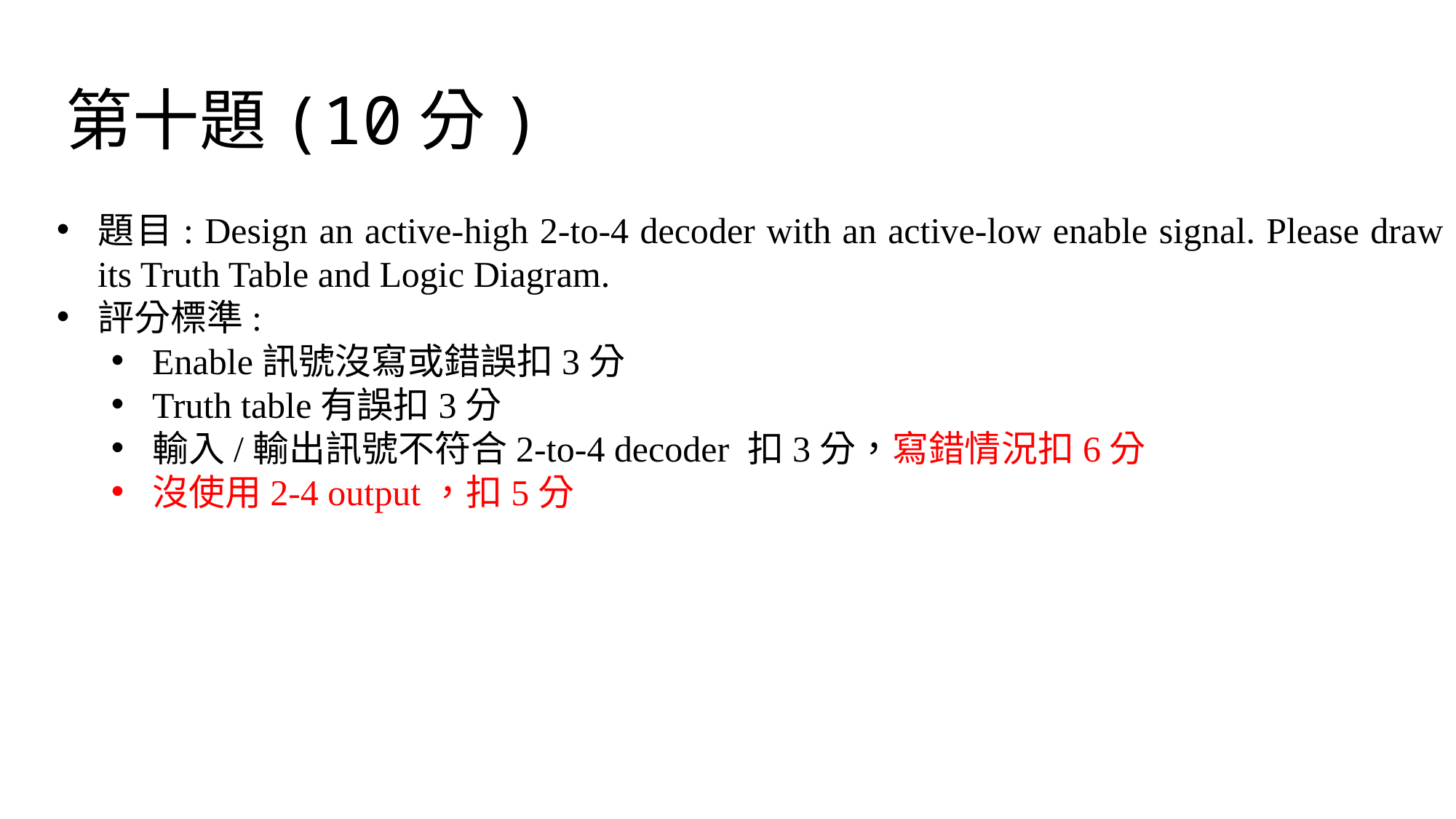

# 第十題(10分)
題目: Design an active-high 2-to-4 decoder with an active-low enable signal. Please draw its Truth Table and Logic Diagram.
評分標準:
Enable訊號沒寫或錯誤扣3分
Truth table有誤扣3分
輸入/輸出訊號不符合2-to-4 decoder 扣3分，寫錯情況扣6分
沒使用2-4 output，扣5分